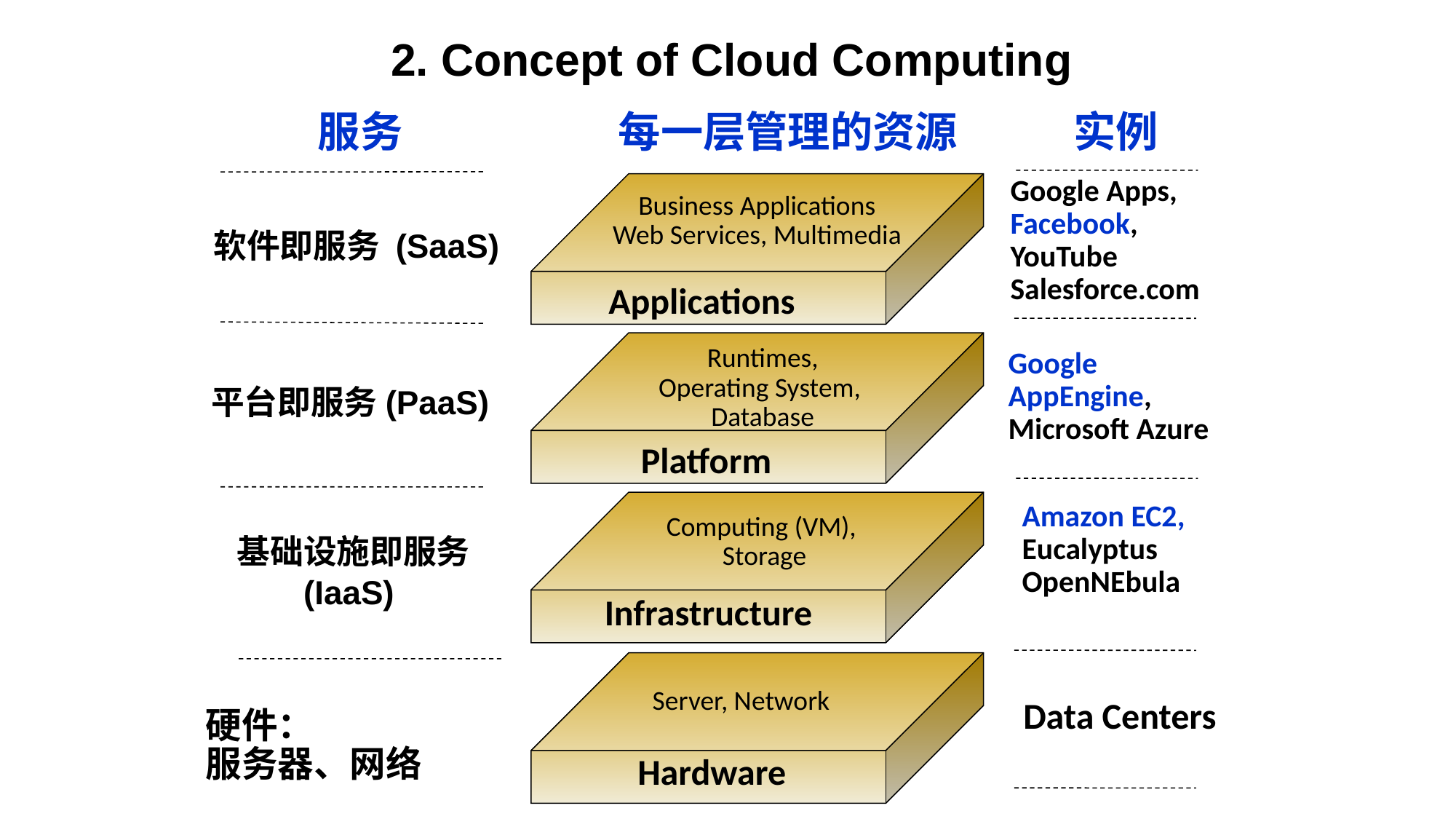

2. Concept of Cloud Computing
每一层管理的资源
服务
实例
Google Apps,
Facebook,
YouTube
Salesforce.com

Business Applications
Web Services, Multimedia
Applications
软件即服务 (SaaS)

Runtimes,
Operating System,
Database
Platform
Google AppEngine,
Microsoft Azure
平台即服务(PaaS)

Computing (VM),
Storage
Infrastructure
Amazon EC2,
Eucalyptus
OpenNEbula
基础设施即服务 (IaaS)

Server, Network
Hardware

Data Centers
硬件：
服务器、网络